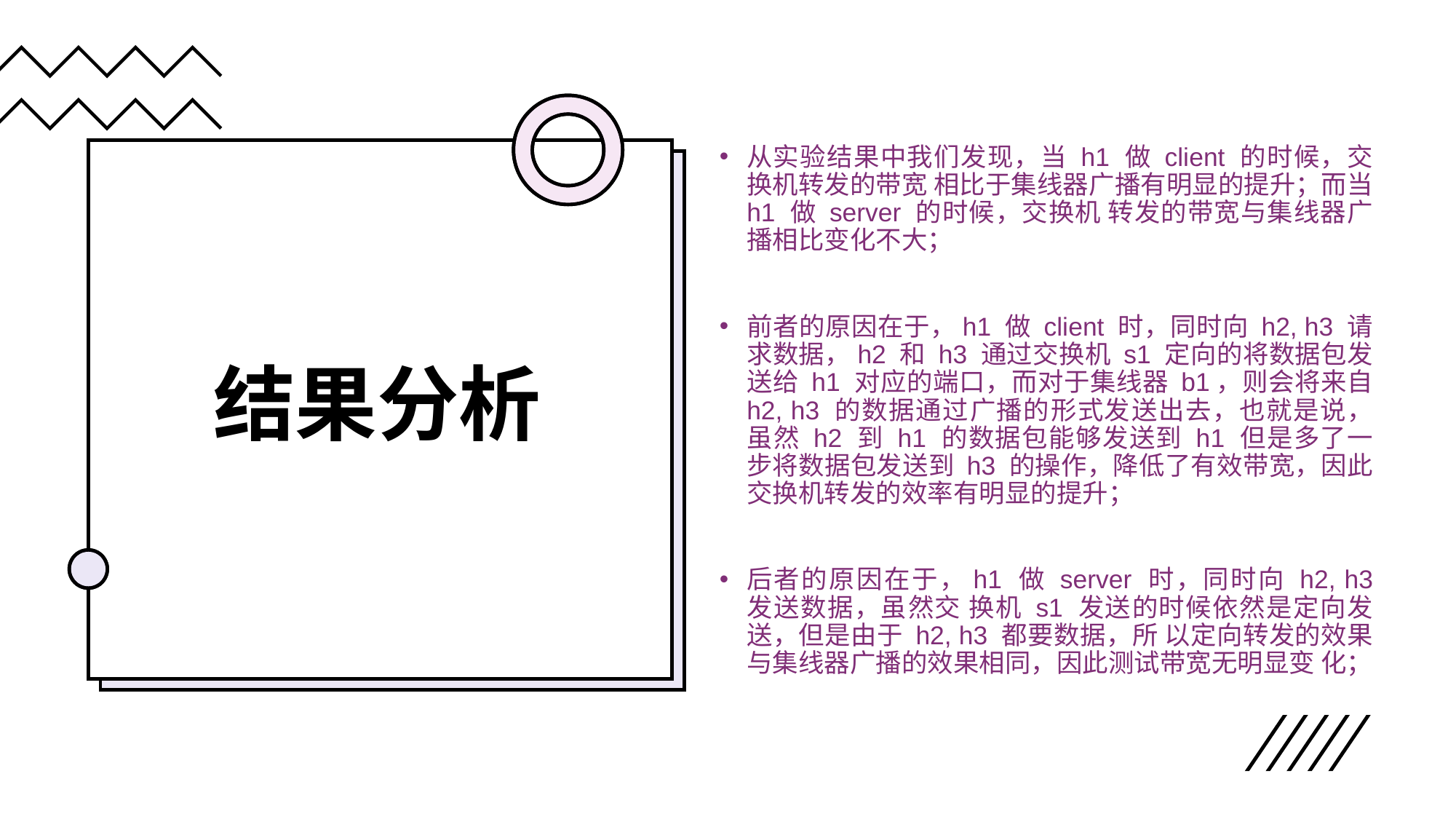

从实验结果中我们发现，当 h1 做 client 的时候，交换机转发的带宽 相比于集线器广播有明显的提升；而当 h1 做 server 的时候，交换机 转发的带宽与集线器广播相比变化不大；

前者的原因在于，h1 做 client 时，同时向 h2, h3 请求数据，h2 和 h3 通过交换机 s1 定向的将数据包发送给 h1 对应的端口，而对于集线器 b1，则会将来自 h2, h3 的数据通过广播的形式发送出去，也就是说， 虽然 h2 到 h1 的数据包能够发送到 h1 但是多了一步将数据包发送到 h3 的操作，降低了有效带宽，因此交换机转发的效率有明显的提升；

后者的原因在于，h1 做 server 时，同时向 h2, h3 发送数据，虽然交 换机 s1 发送的时候依然是定向发送，但是由于 h2, h3 都要数据，所 以定向转发的效果与集线器广播的效果相同，因此测试带宽无明显变 化；

# 结果分析